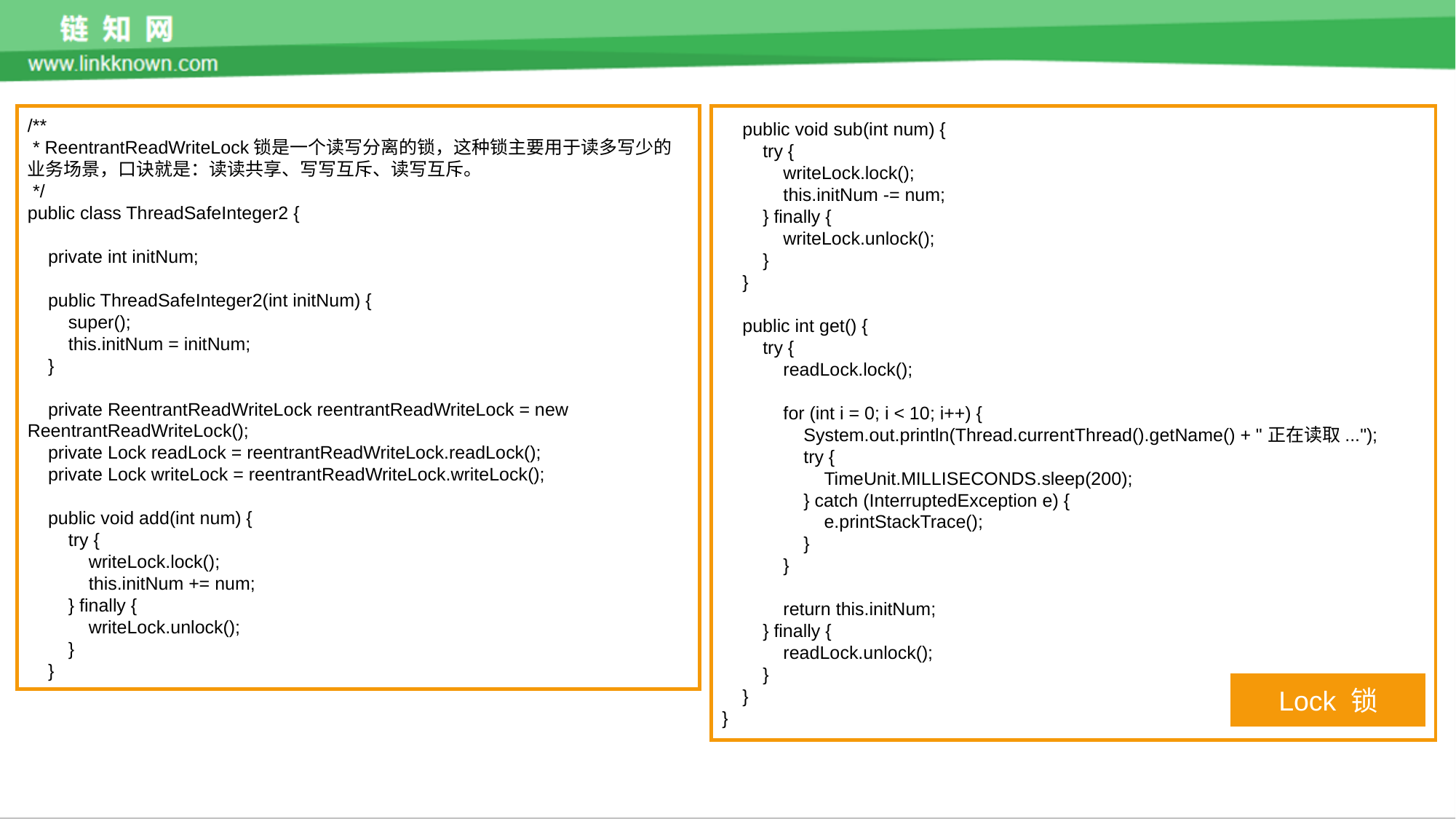

/**
 * ReentrantReadWriteLock锁是一个读写分离的锁，这种锁主要用于读多写少的业务场景，口诀就是：读读共享、写写互斥、读写互斥。
 */
public class ThreadSafeInteger2 {

    private int initNum;

    public ThreadSafeInteger2(int initNum) {
        super();
        this.initNum = initNum;
    }

    private ReentrantReadWriteLock reentrantReadWriteLock = new ReentrantReadWriteLock();
    private Lock readLock = reentrantReadWriteLock.readLock();
    private Lock writeLock = reentrantReadWriteLock.writeLock();

    public void add(int num) {
        try {
            writeLock.lock();
            this.initNum += num;
        } finally {
            writeLock.unlock();
        }
    }
    public void sub(int num) {
        try {
            writeLock.lock();
            this.initNum -= num;
        } finally {
            writeLock.unlock();
        }
    }

    public int get() {
        try {
            readLock.lock();

            for (int i = 0; i < 10; i++) {
                System.out.println(Thread.currentThread().getName() + "正在读取...");
                try {
                    TimeUnit.MILLISECONDS.sleep(200);
                } catch (InterruptedException e) {
                    e.printStackTrace();
                }
            }

            return this.initNum;
        } finally {
            readLock.unlock();
        }
    }
}
Lock 锁